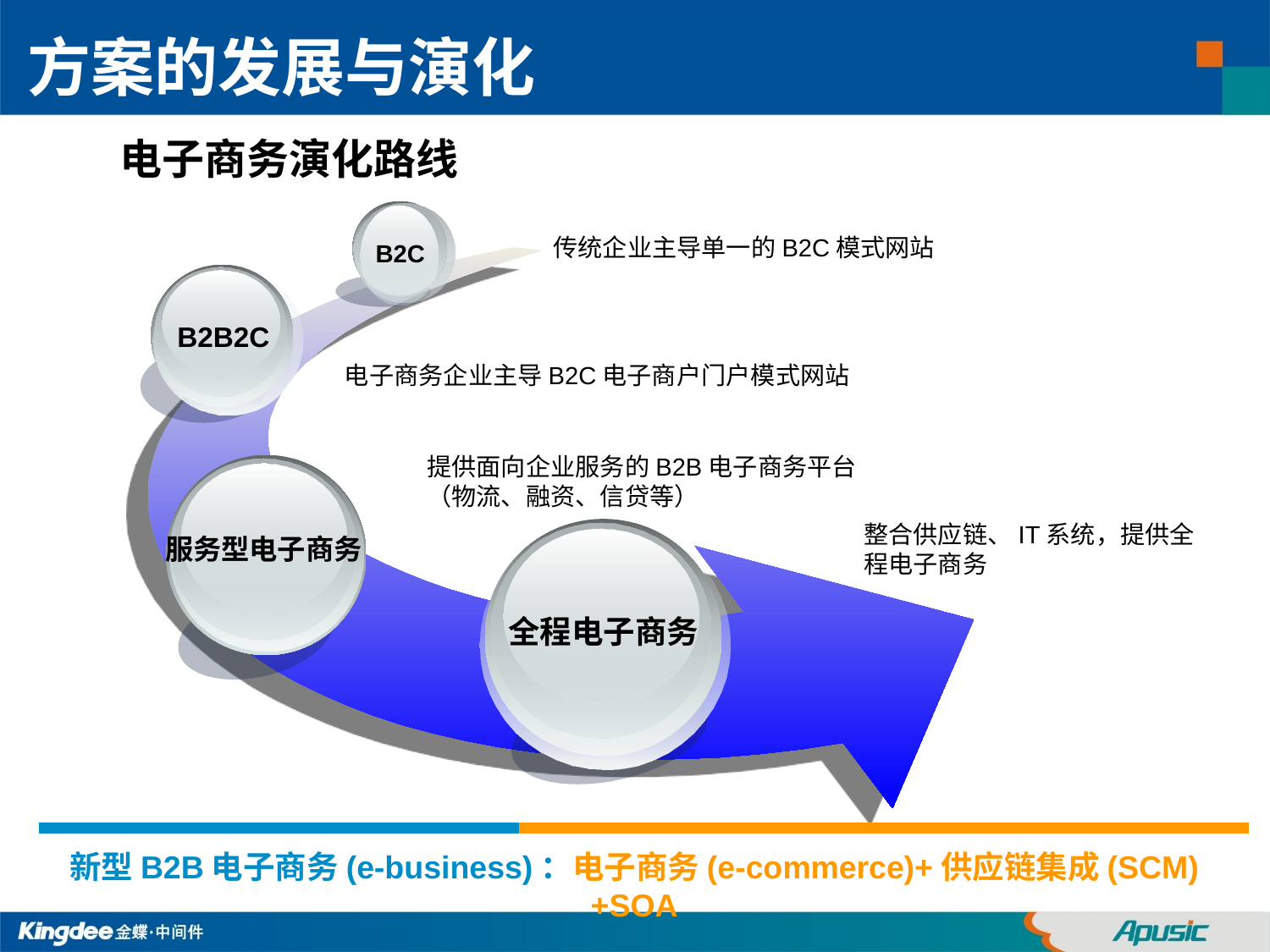

# 方案的发展与演化
电子商务演化路线

B2C

传统企业主导单一的B2C模式网站

B2B2C

电子商务企业主导B2C电子商户门户模式网站
提供面向企业服务的B2B电子商务平台
（物流、融资、信贷等）

服务型电子商务

整合供应链、IT系统，提供全程电子商务

全程电子商务

新型B2B电子商务(e-business)：电子商务(e-commerce)+供应链集成(SCM)+SOA